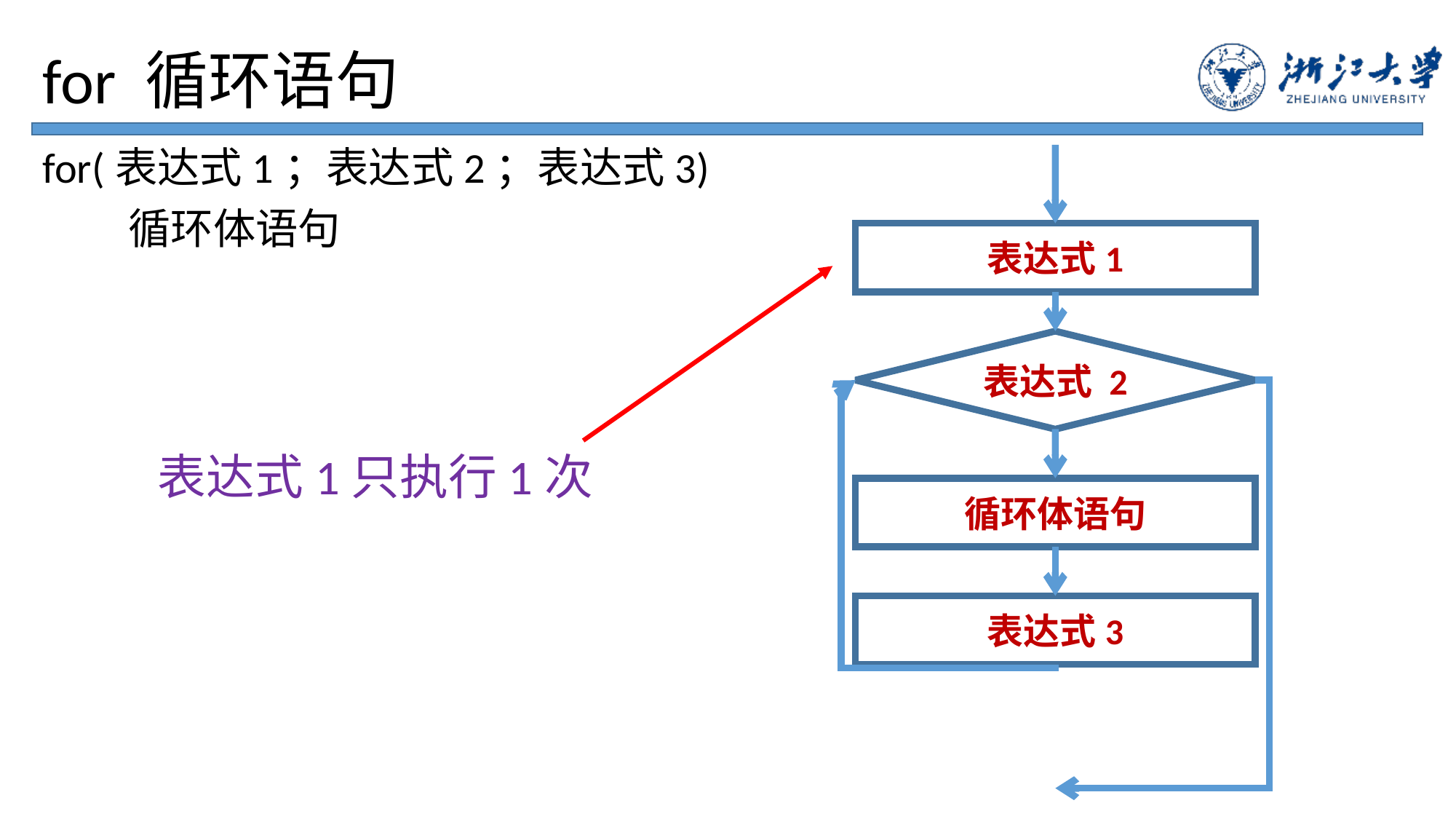

# for 循环语句
for(表达式1；表达式2；表达式3)
        循环体语句

表达式1
表达式 2
循环体语句
表达式3
表达式1只执行1次
48